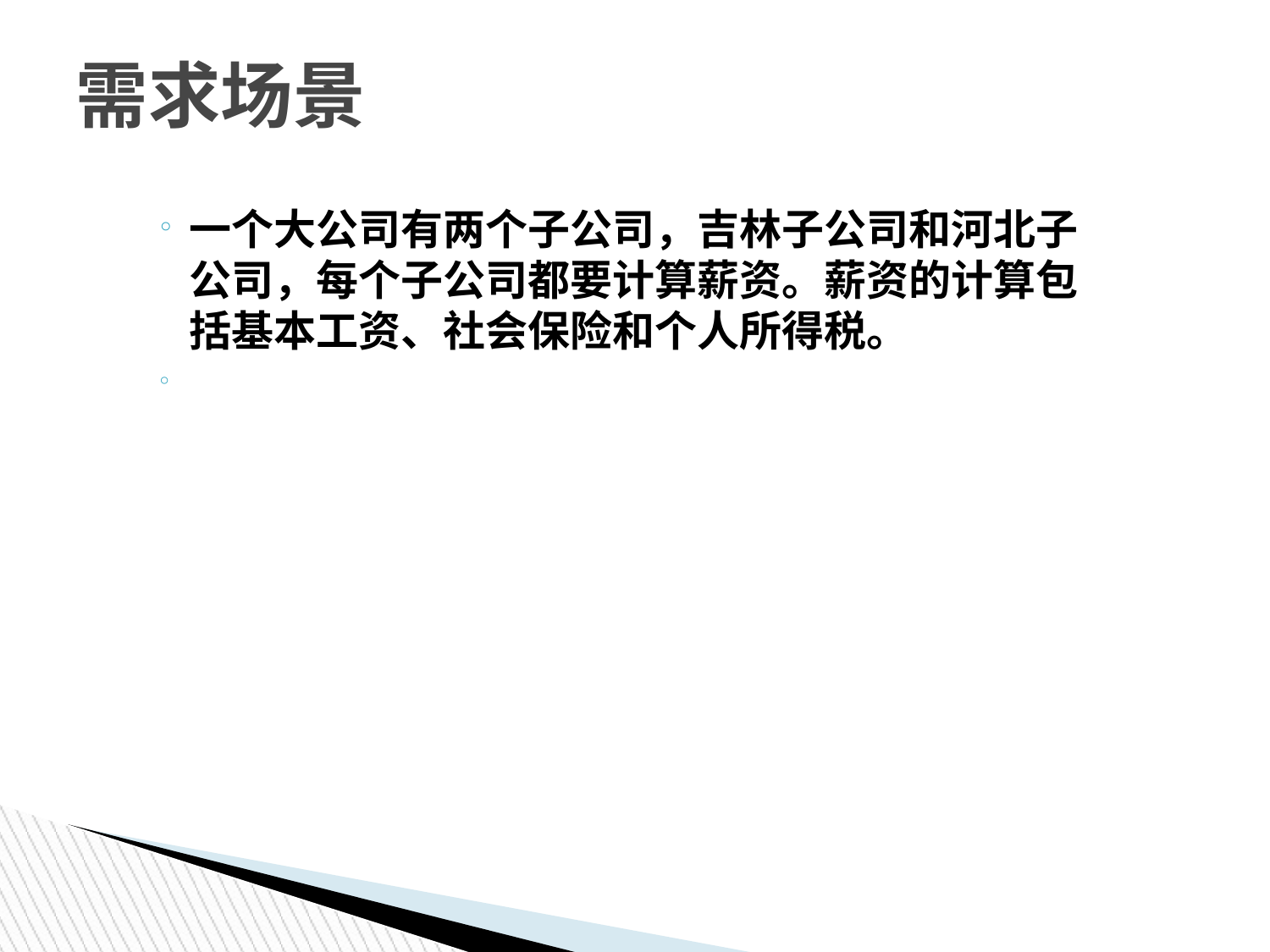

# 需求场景

一个大公司有两个子公司，吉林子公司和河北子公司，每个子公司都要计算薪资。薪资的计算包括基本工资、社会保险和个人所得税。